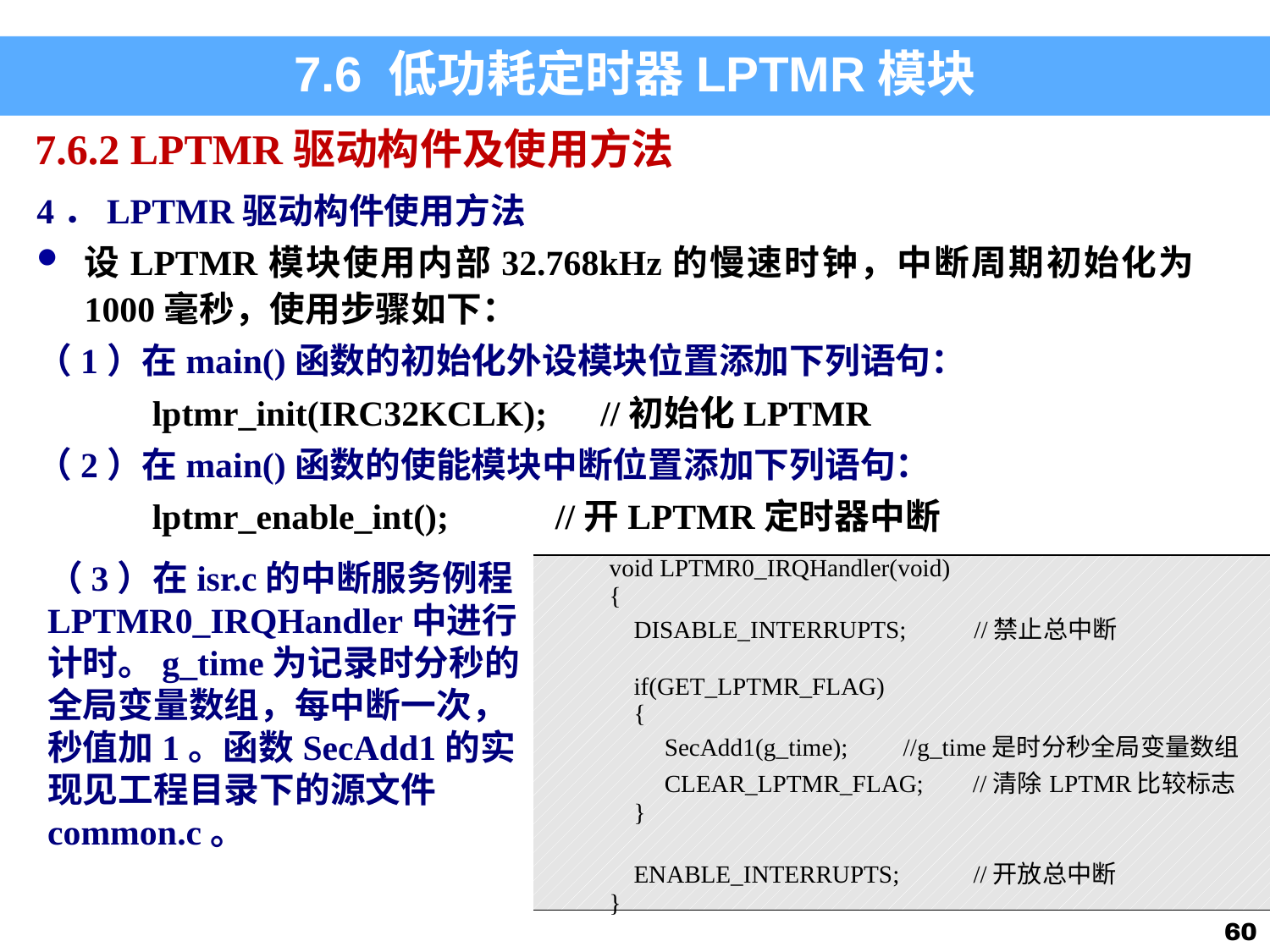

7.6 低功耗定时器LPTMR模块
7.6.2 LPTMR驱动构件及使用方法
4．LPTMR驱动构件使用方法
设LPTMR模块使用内部32.768kHz的慢速时钟，中断周期初始化为1000毫秒，使用步骤如下：
（1）在main()函数的初始化外设模块位置添加下列语句：
             lptmr_init(IRC32KCLK);      //初始化LPTMR
（2）在main()函数的使能模块中断位置添加下列语句：
             lptmr_enable_int();            //开LPTMR定时器中断
（3）在isr.c的中断服务例程LPTMR0_IRQHandler中进行计时。g_time为记录时分秒的全局变量数组，每中断一次，秒值加1。函数SecAdd1的实现见工程目录下的源文件common.c。

| void LPTMR0\_IRQHandler(void) { DISABLE\_INTERRUPTS; //禁止总中断   if(GET\_LPTMR\_FLAG) { SecAdd1(g\_time); //g\_time是时分秒全局变量数组 CLEAR\_LPTMR\_FLAG; //清除LPTMR比较标志 }   ENABLE\_INTERRUPTS; //开放总中断 } |
| --- |
60